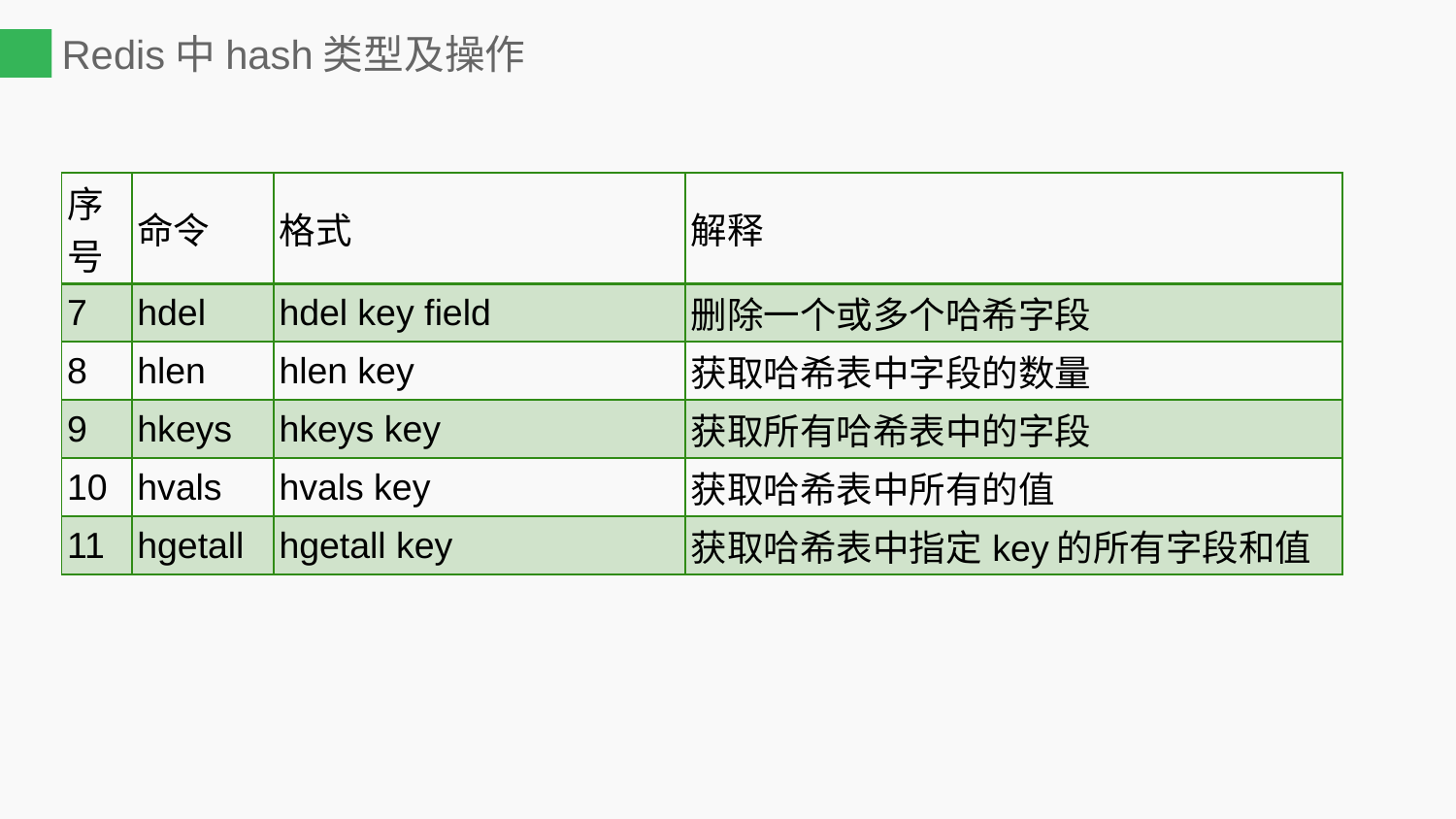

# Redis中hash类型及操作
| 序号 | 命令 | 格式 | 解释 |
| --- | --- | --- | --- |
| 7 | hdel | hdel key field | 删除一个或多个哈希字段 |
| 8 | hlen | hlen key | 获取哈希表中字段的数量 |
| 9 | hkeys | hkeys key | 获取所有哈希表中的字段 |
| 10 | hvals | hvals key | 获取哈希表中所有的值 |
| 11 | hgetall | hgetall key | 获取哈希表中指定key的所有字段和值 |